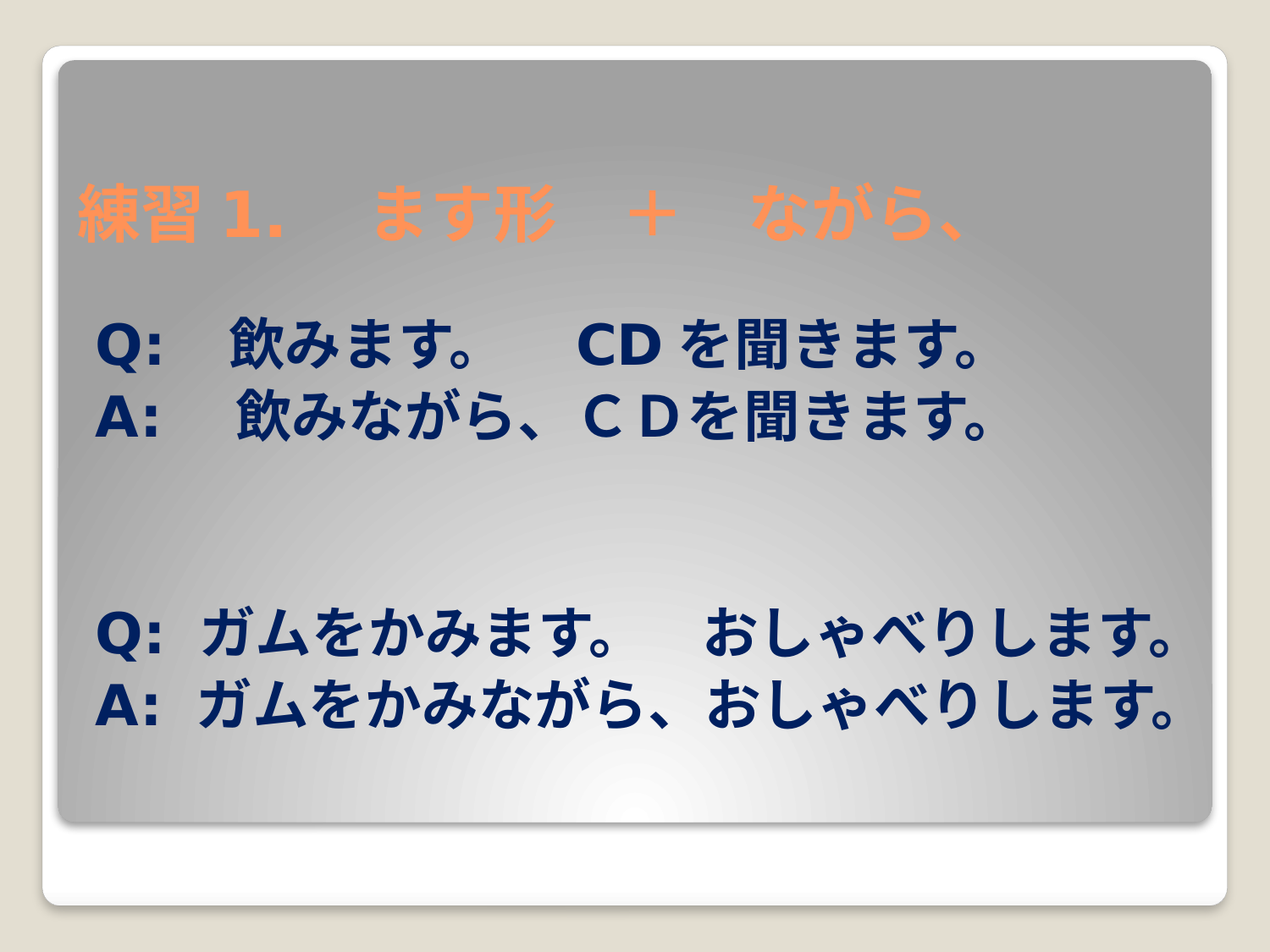

# 練習1.　ます形　＋　ながら、
Q:　飲みます。　CDを聞きます。
A:   飲みながら、ＣＤを聞きます。

Q: ガムをかみます。　おしゃべりします。
A: ガムをかみながら、おしゃべりします。